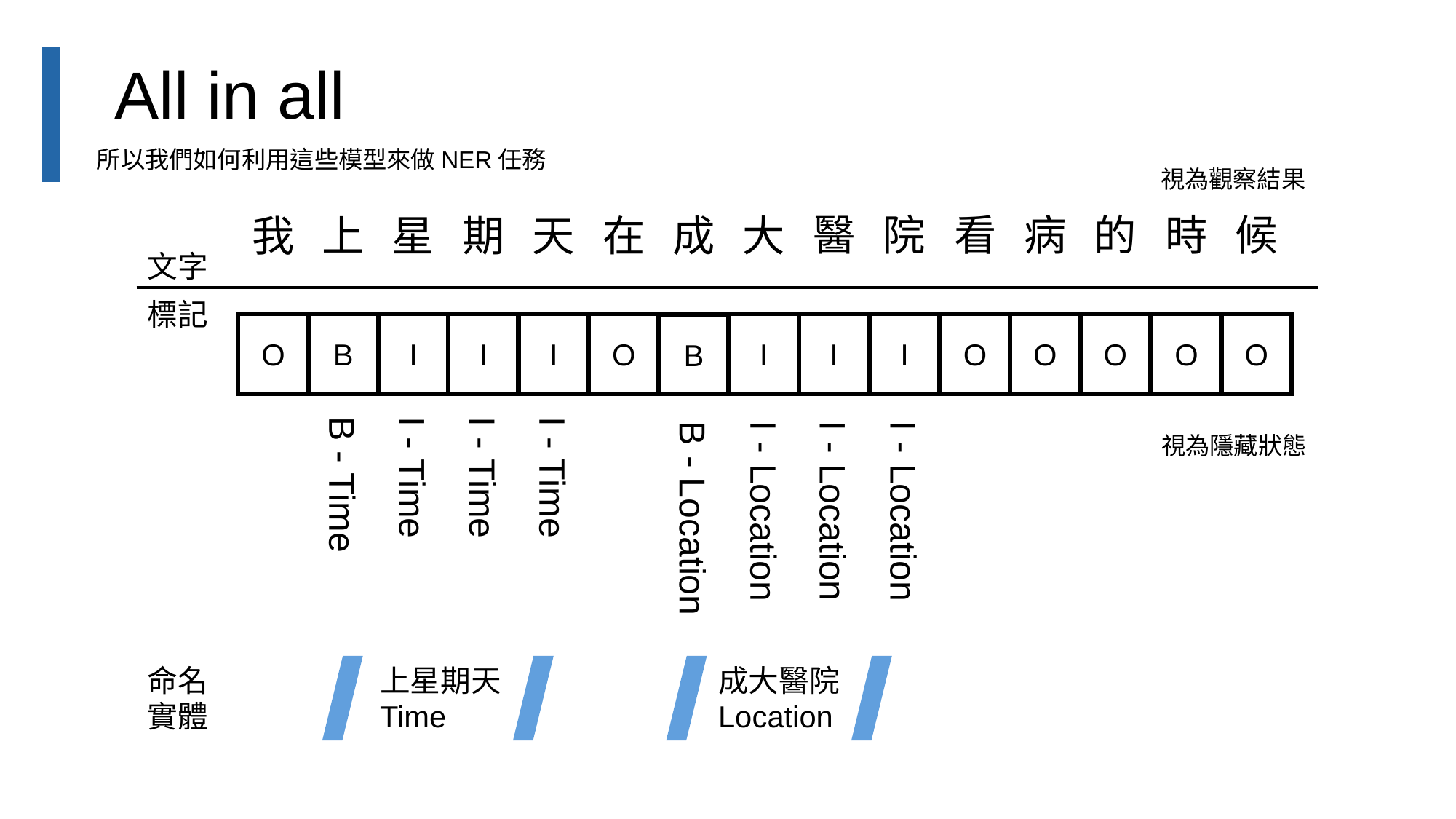

All in all
所以我們如何利用這些模型來做NER任務
視為觀察結果
的
時
候
病
院
醫
看
大
我
上
星
期
天
在
成
文字
標記
O
O
O
O
I
I
O
I
O
B
I
I
I
O
B
視為隱藏狀態
I - Time
I - Time
I - Time
B - Time
I - Location
I - Location
I - Location
B - Location
命名
實體

上星期天
Time
成大醫院
Location